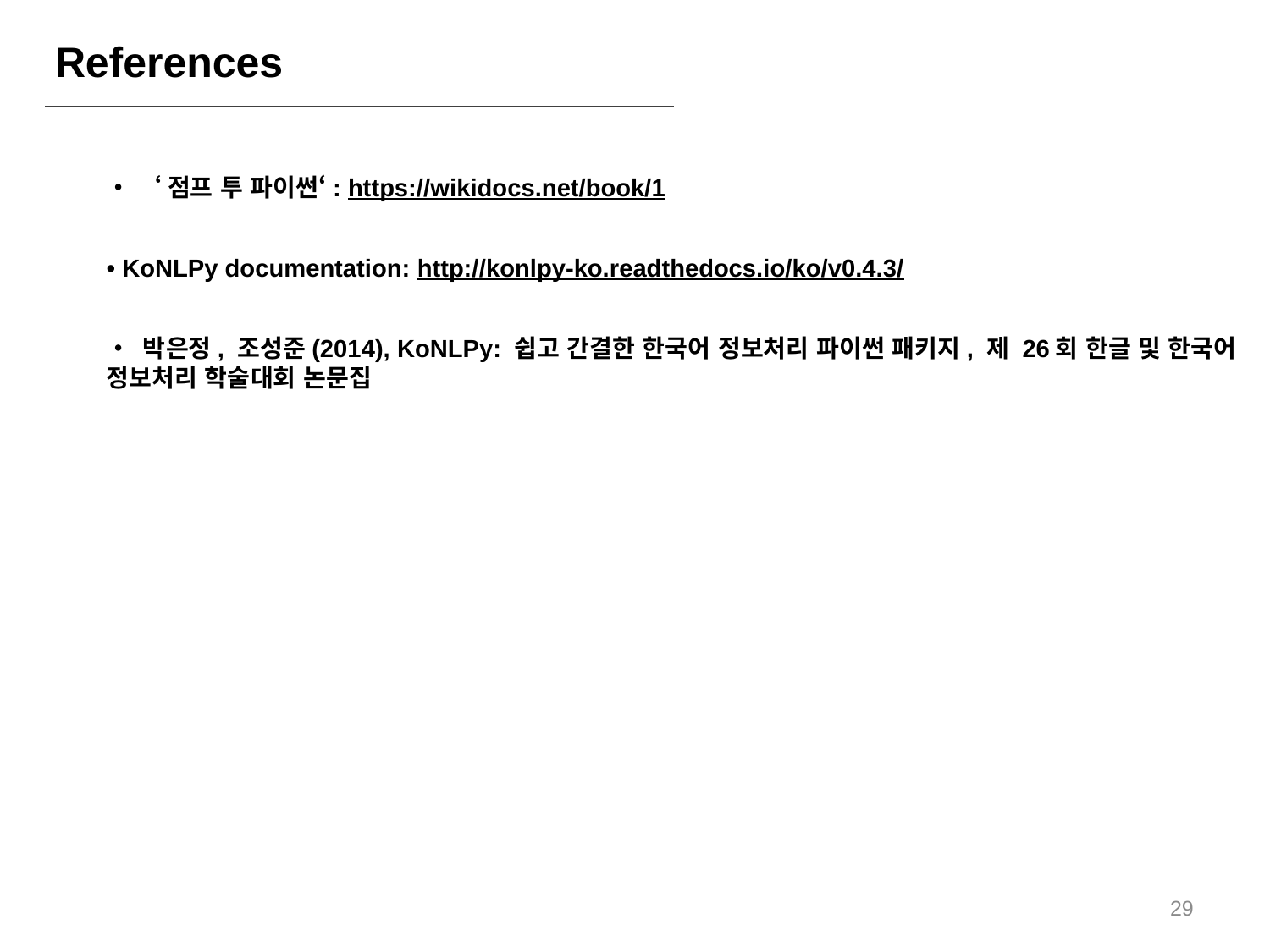

References
• ‘점프 투 파이썬‘: https://wikidocs.net/book/1
• KoNLPy documentation: http://konlpy-ko.readthedocs.io/ko/v0.4.3/
• 박은정, 조성준(2014), KoNLPy: 쉽고 간결한 한국어 정보처리 파이썬 패키지, 제 26회 한글 및 한국어 정보처리 학술대회 논문집
29